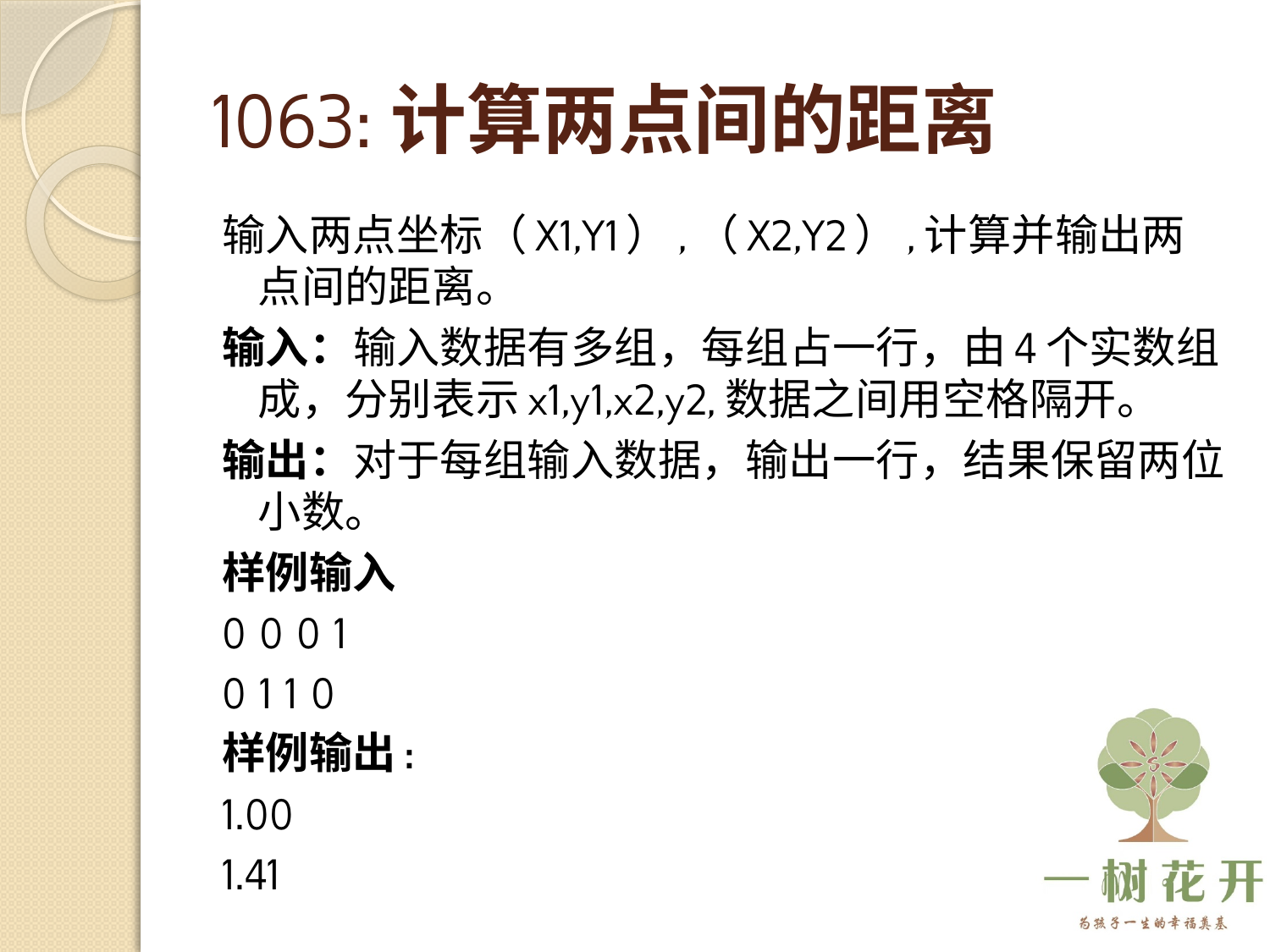

# 1063:计算两点间的距离
输入两点坐标（X1,Y1）,（X2,Y2）,计算并输出两点间的距离。
输入：输入数据有多组，每组占一行，由4个实数组成，分别表示x1,y1,x2,y2,数据之间用空格隔开。
输出：对于每组输入数据，输出一行，结果保留两位小数。
样例输入
0 0 0 1
0 1 1 0
样例输出:
1.00
1.41